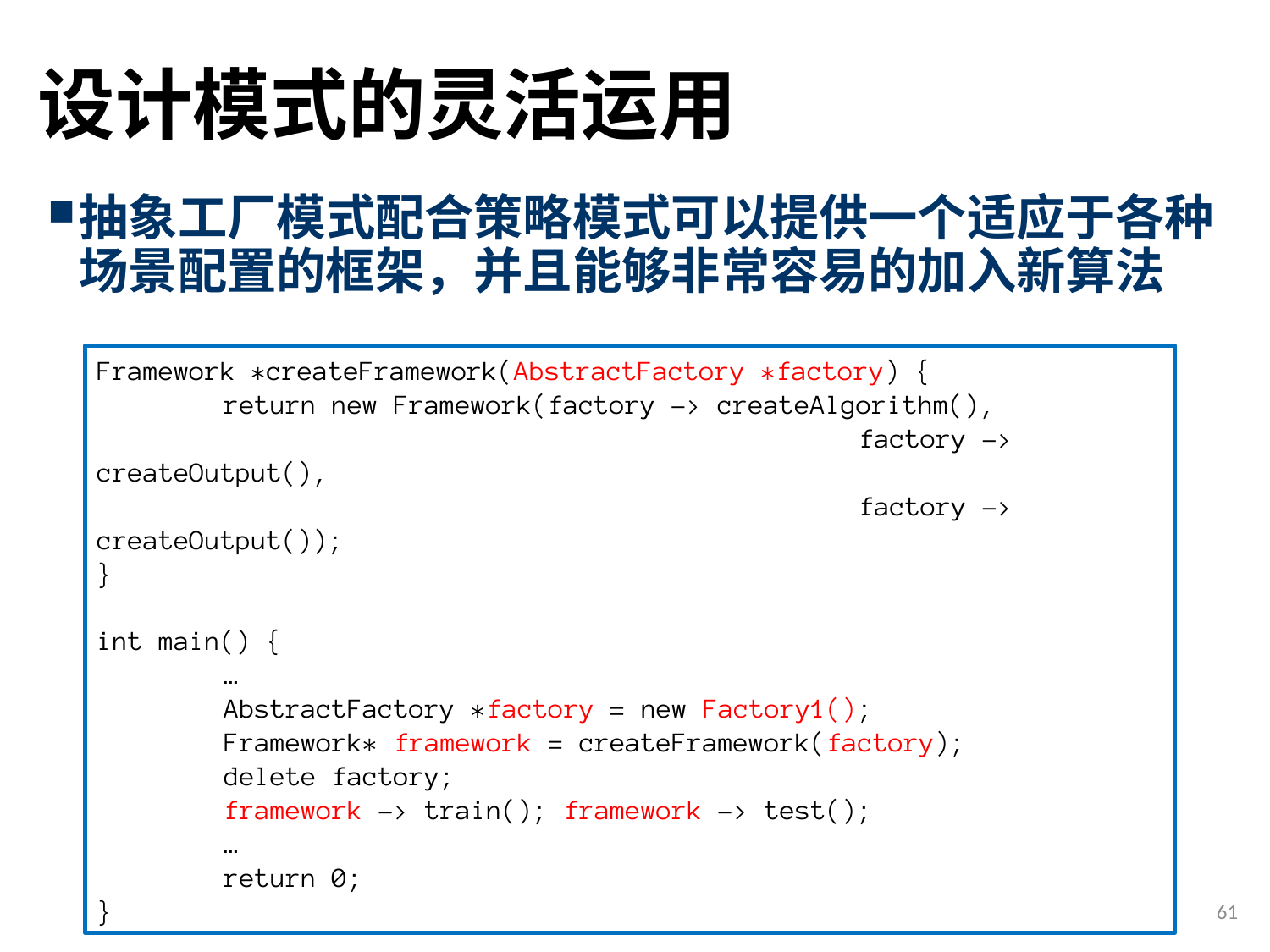

# 设计模式的灵活运用
抽象工厂模式配合策略模式可以提供一个适应于各种场景配置的框架，并且能够非常容易的加入新算法
Framework *createFramework(AbstractFactory *factory) {
	return new Framework(factory -> createAlgorithm(),
						factory -> createOutput(),
						factory -> createOutput());
}

int main() {
	…
	AbstractFactory *factory = new Factory1();
	Framework* framework = createFramework(factory);
	delete factory;
	framework -> train(); framework -> test();
	…
	return 0;
}
61